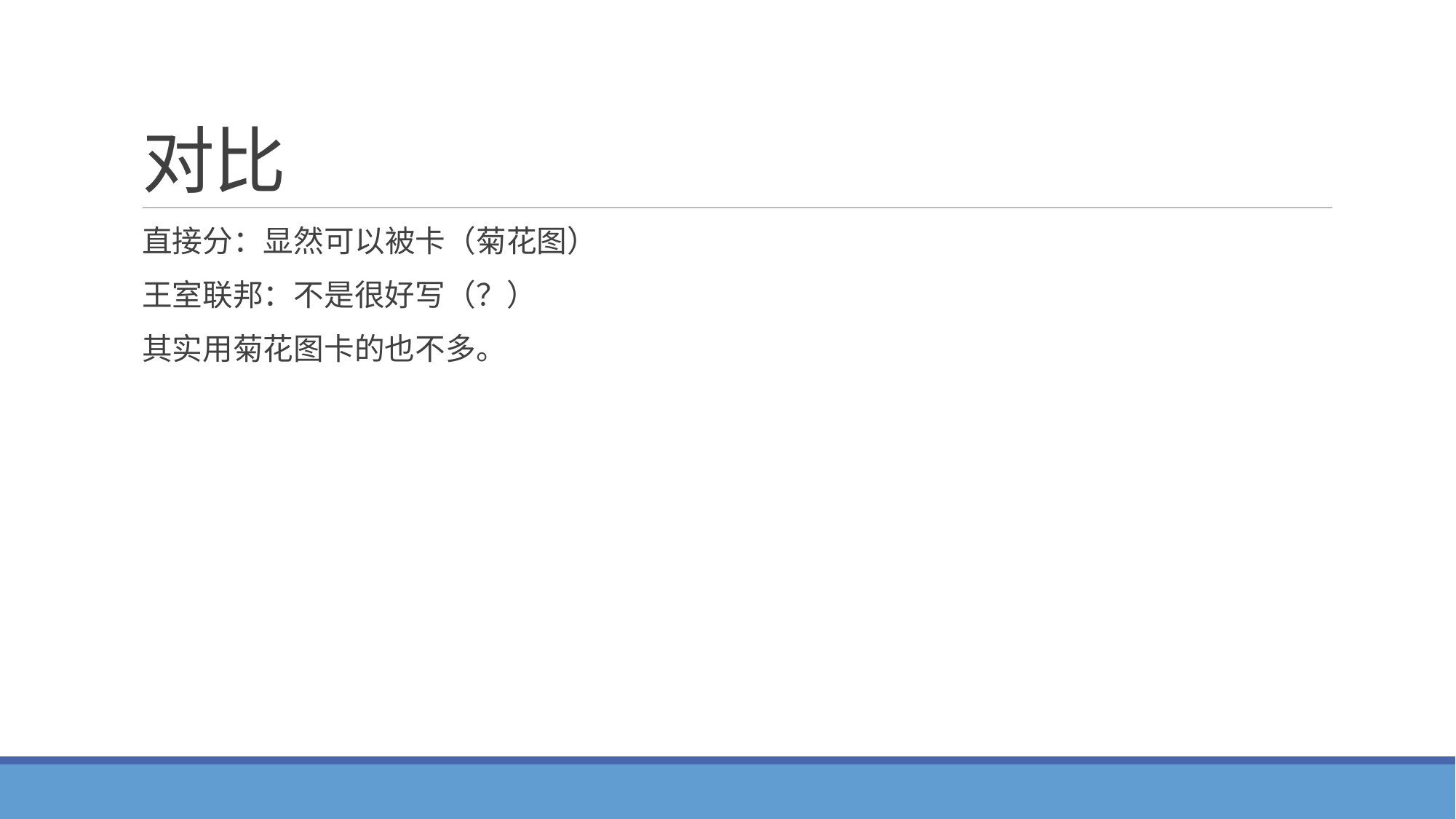

# 对比
直接分：显然可以被卡（菊花图）
王室联邦：不是很好写（？）
其实用菊花图卡的也不多。